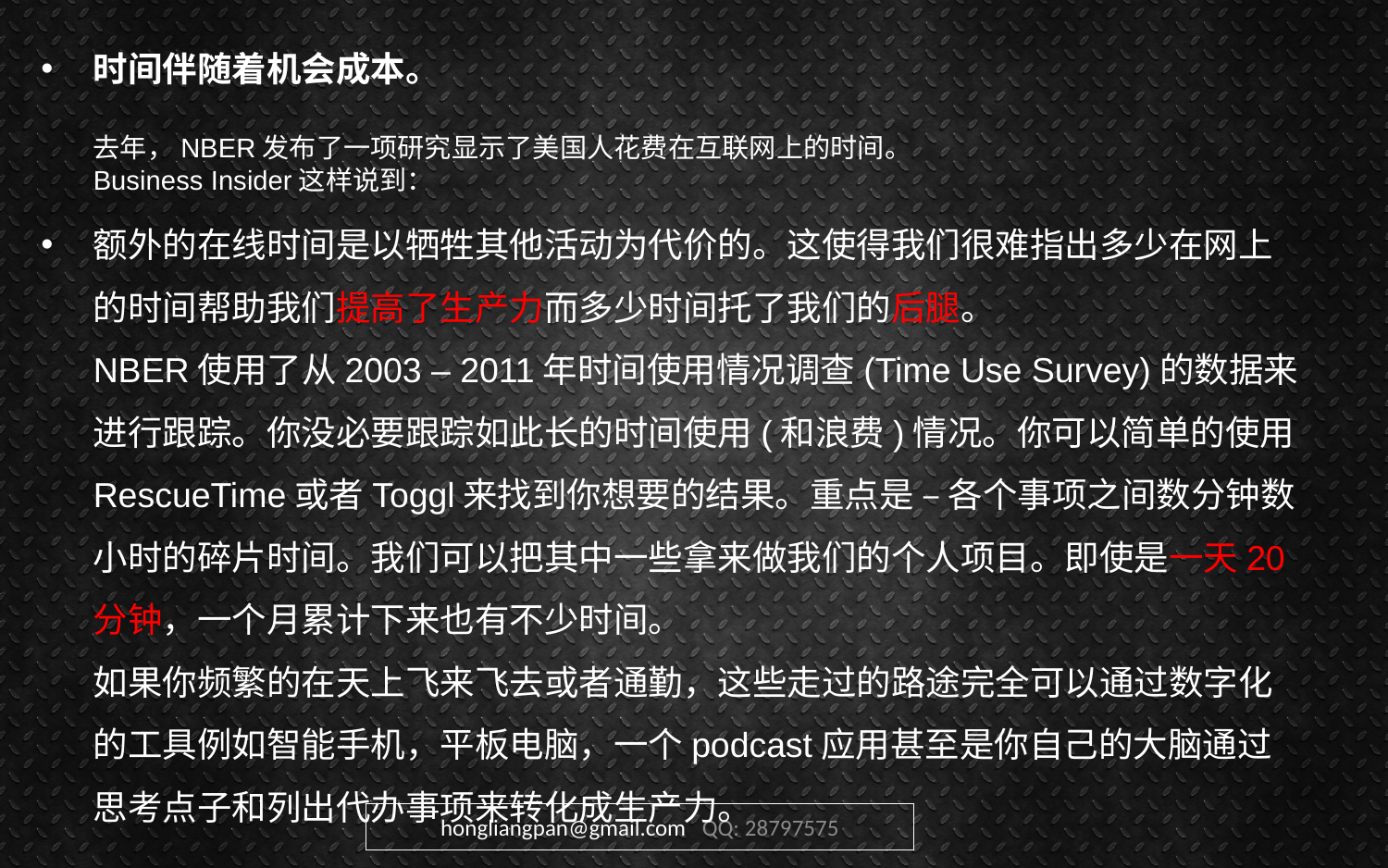

时间伴随着机会成本。
去年，NBER发布了一项研究显示了美国人花费在互联网上的时间。
Business Insider这样说到：
额外的在线时间是以牺牲其他活动为代价的。这使得我们很难指出多少在网上的时间帮助我们提高了生产力而多少时间托了我们的后腿。
NBER使用了从2003 – 2011年时间使用情况调查(Time Use Survey)的数据来进行跟踪。你没必要跟踪如此长的时间使用(和浪费)情况。你可以简单的使用RescueTime或者Toggl来找到你想要的结果。重点是 – 各个事项之间数分钟数小时的碎片时间。我们可以把其中一些拿来做我们的个人项目。即使是一天20分钟，一个月累计下来也有不少时间。
如果你频繁的在天上飞来飞去或者通勤，这些走过的路途完全可以通过数字化的工具例如智能手机，平板电脑，一个podcast应用甚至是你自己的大脑通过思考点子和列出代办事项来转化成生产力。